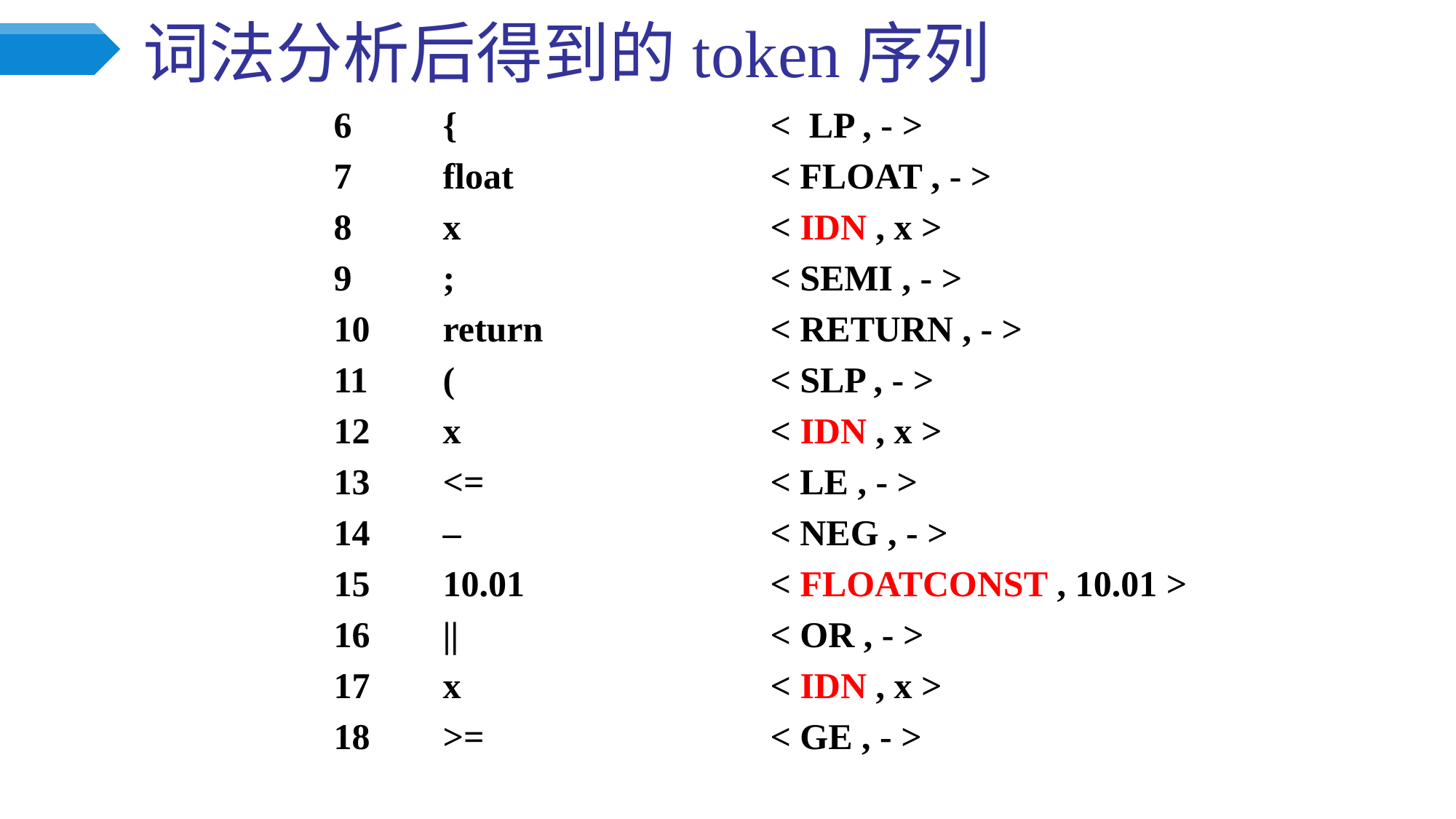

# 词法分析后得到的token序列
	6	{			<  LP , - >
	7	float			< FLOAT , - >
	8	x			< IDN , x >
	9	;			< SEMI , - >
	10	return			< RETURN , - >
	11	(			< SLP , - >
	12	x			< IDN , x >
	13	<=			< LE , - >
	14	–			< NEG , - >
	15	10.01			< FLOATCONST , 10.01 >
	16	||			< OR , - >
	17	x			< IDN , x >
	18	>=			< GE , - >